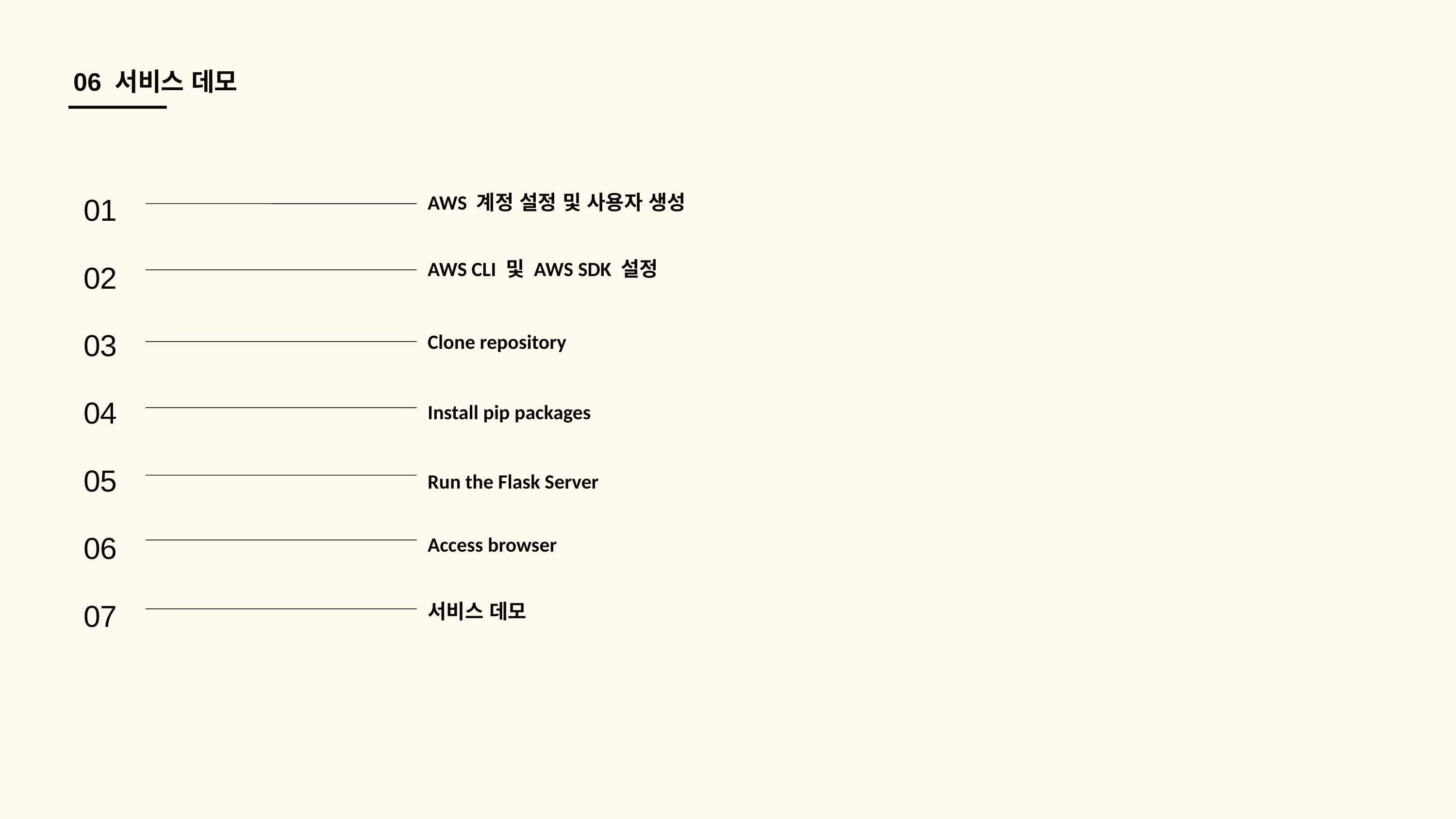

06 서비스 데모

01
02
03
04
05
06
07
AWS 계정 설정 및 사용자 생성

AWS CLI 및 AWS SDK 설정

Clone repository

Install pip packages

Run the Flask Server

Access browser

서비스 데모